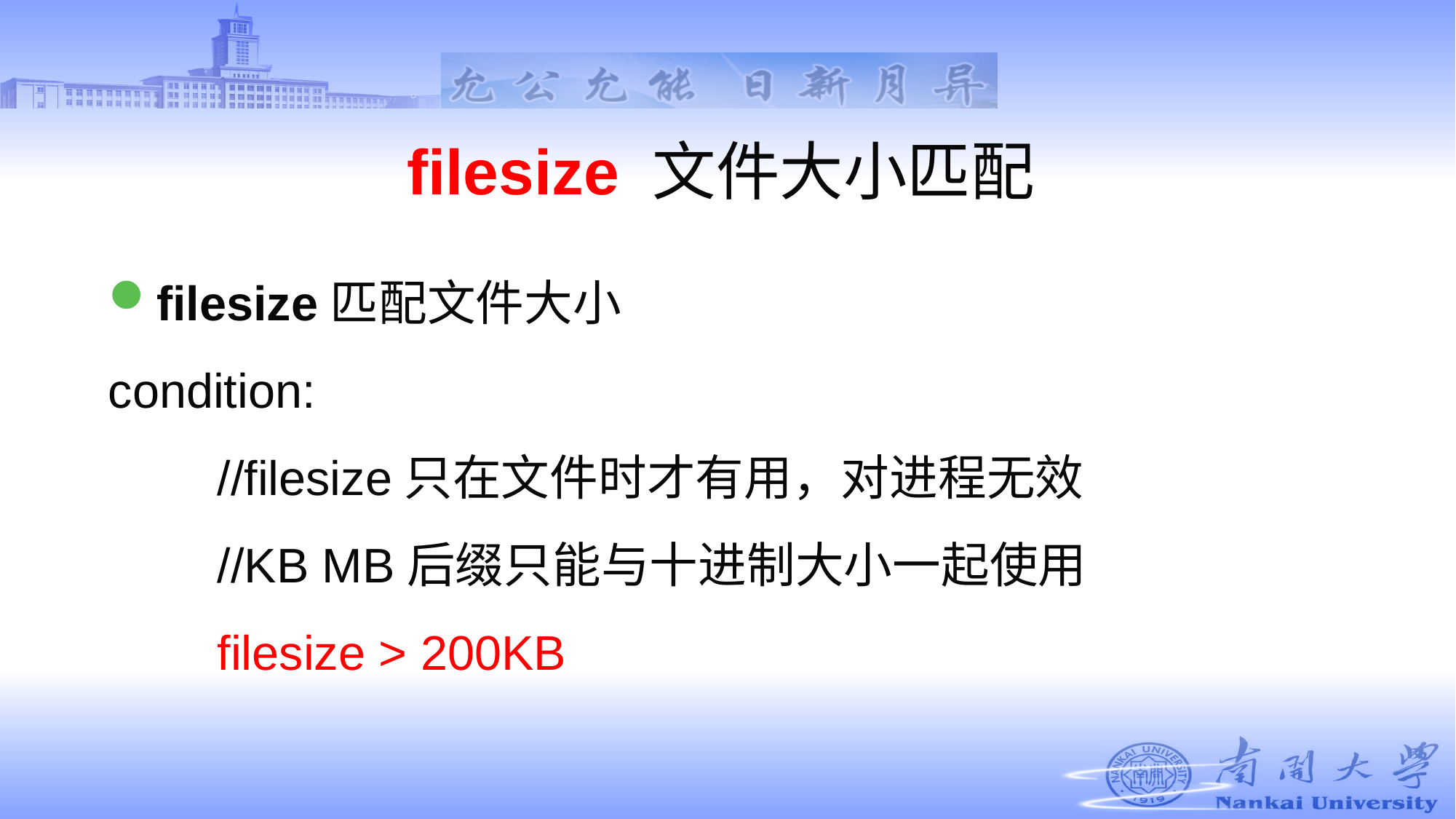

# filesize 文件大小匹配
filesize匹配文件大小
condition:
	//filesize只在文件时才有用，对进程无效
	//KB MB后缀只能与十进制大小一起使用
	filesize > 200KB